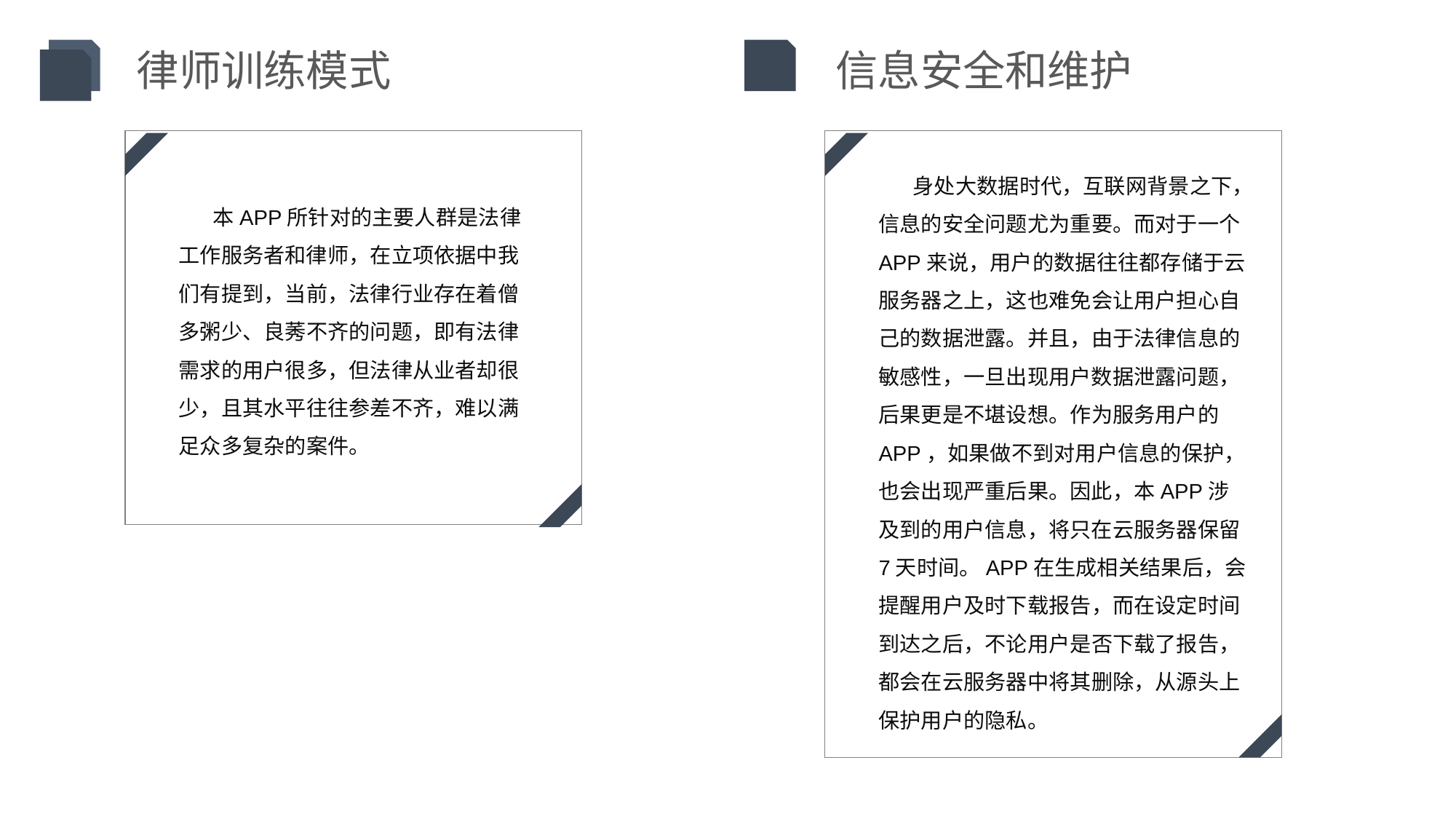

律师训练模式
信息安全和维护

身处大数据时代，互联网背景之下，信息的安全问题尤为重要。而对于一个APP来说，用户的数据往往都存储于云服务器之上，这也难免会让用户担心自己的数据泄露。并且，由于法律信息的敏感性，一旦出现用户数据泄露问题，后果更是不堪设想。作为服务用户的APP，如果做不到对用户信息的保护，也会出现严重后果。因此，本APP涉及到的用户信息，将只在云服务器保留7天时间。APP在生成相关结果后，会提醒用户及时下载报告，而在设定时间到达之后，不论用户是否下载了报告，都会在云服务器中将其删除，从源头上保护用户的隐私。
本APP所针对的主要人群是法律工作服务者和律师，在立项依据中我们有提到，当前，法律行业存在着僧多粥少、良莠不齐的问题，即有法律需求的用户很多，但法律从业者却很少，且其水平往往参差不齐，难以满足众多复杂的案件。